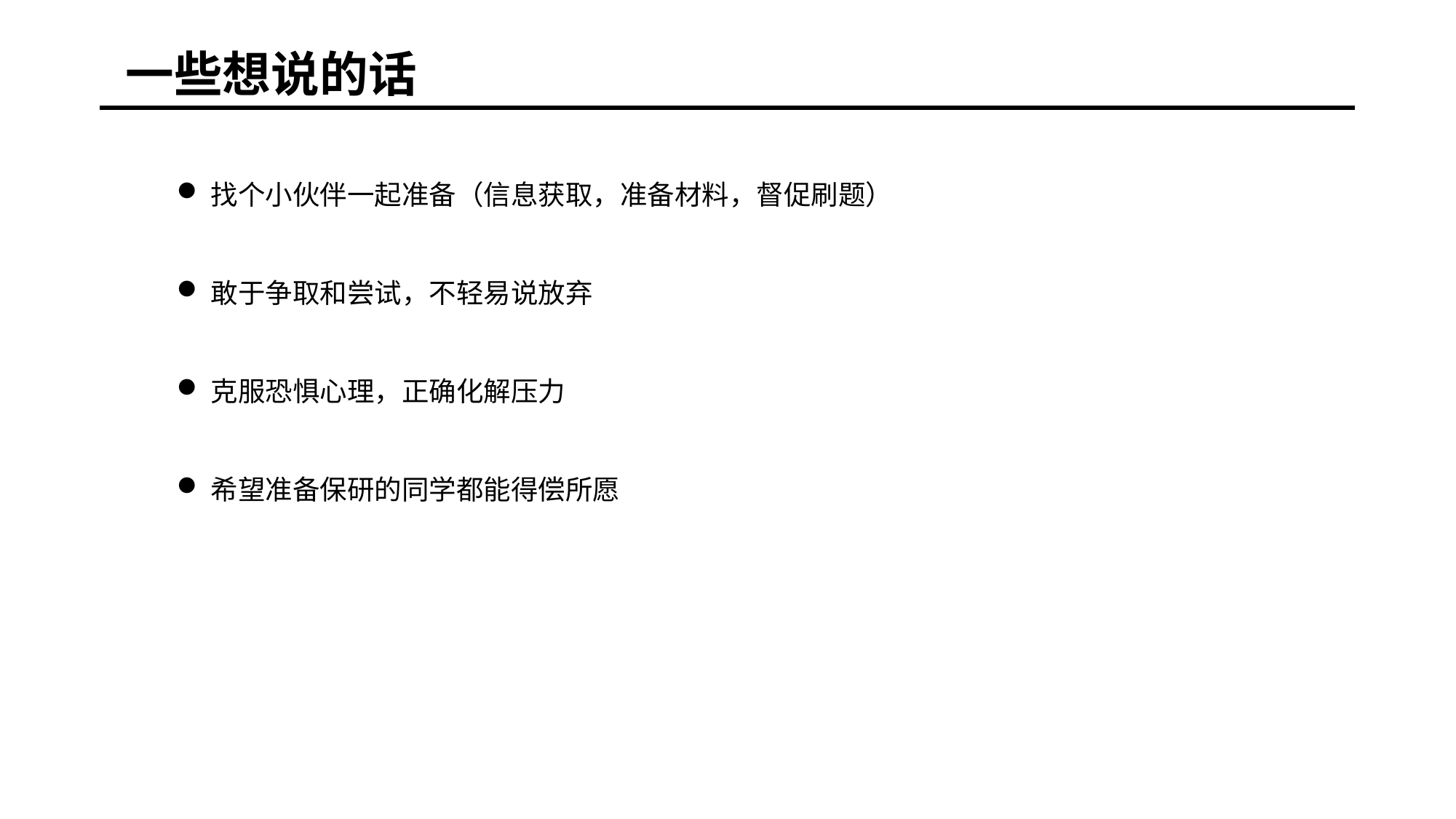

一些想说的话
找个小伙伴一起准备（信息获取，准备材料，督促刷题）

敢于争取和尝试，不轻易说放弃

克服恐惧心理，正确化解压力

希望准备保研的同学都能得偿所愿